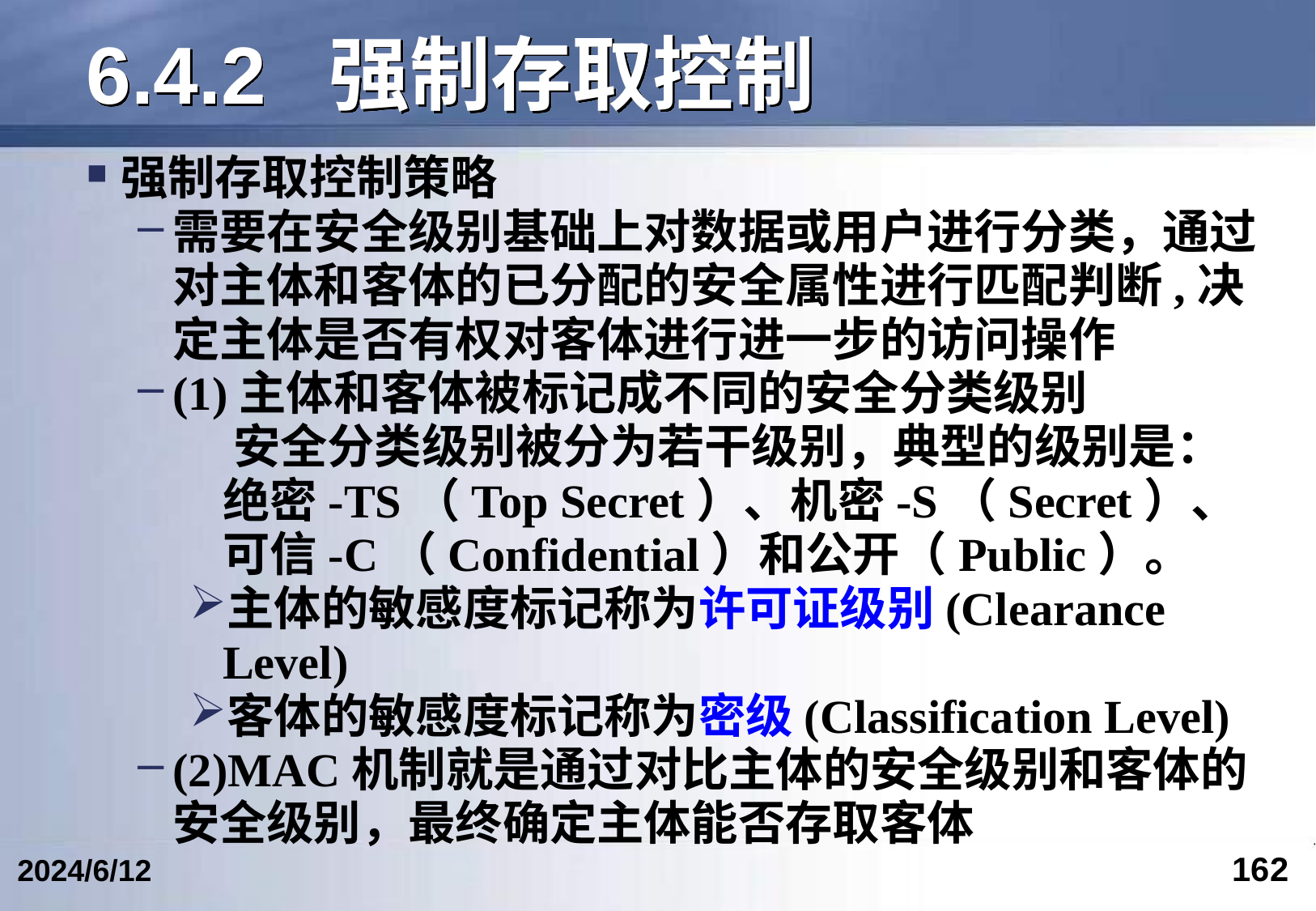

# 6.4.2	强制存取控制
强制存取控制策略
需要在安全级别基础上对数据或用户进行分类，通过对主体和客体的已分配的安全属性进行匹配判断,决定主体是否有权对客体进行进一步的访问操作
(1)主体和客体被标记成不同的安全分类级别
   安全分类级别被分为若干级别，典型的级别是：绝密-TS（Top Secret）、机密-S（Secret）、可信-C（Confidential）和公开（Public）。
主体的敏感度标记称为许可证级别(Clearance Level)
客体的敏感度标记称为密级(Classification Level)
(2)MAC机制就是通过对比主体的安全级别和客体的安全级别，最终确定主体能否存取客体
162
2024/6/12